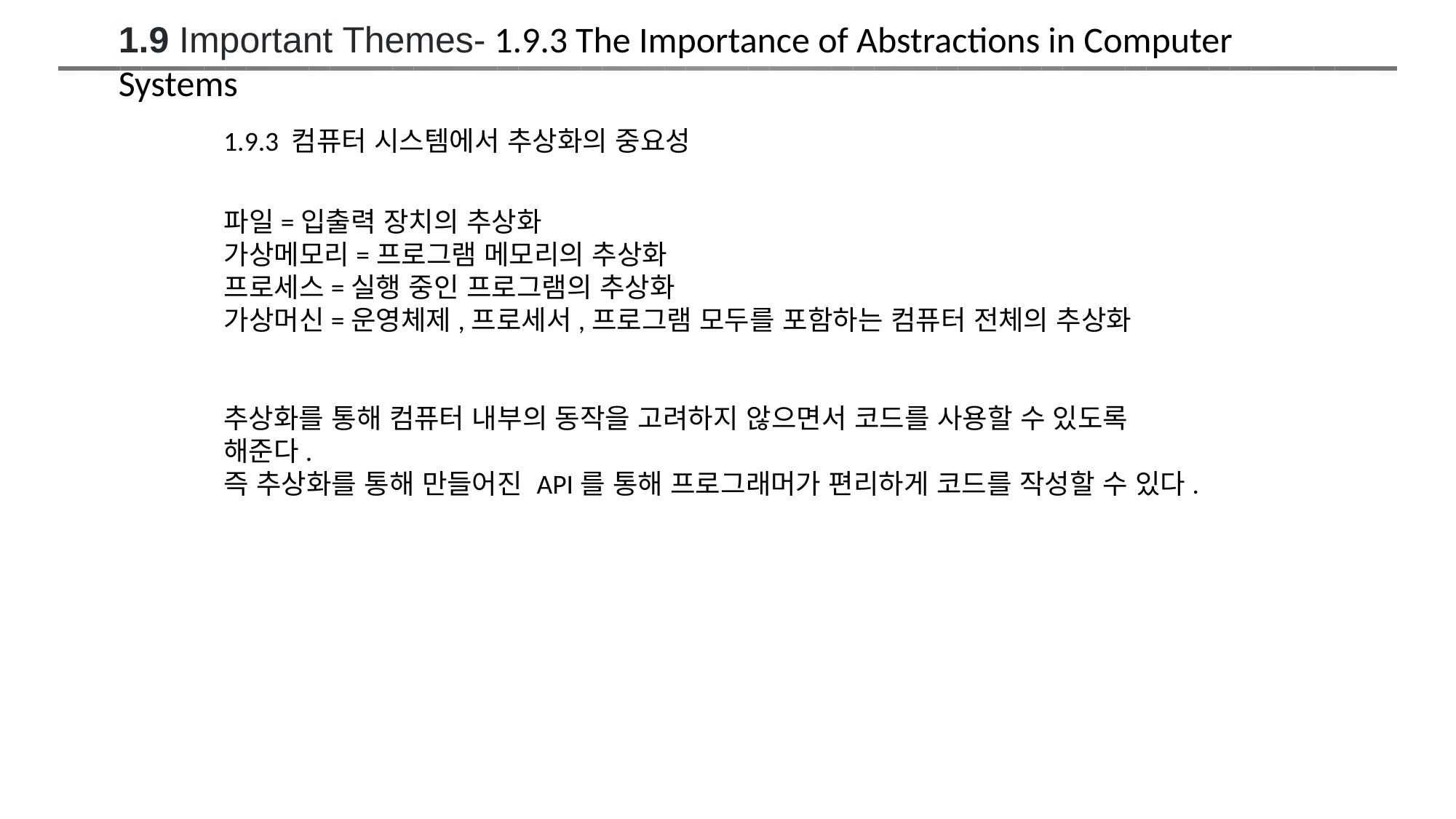

1.9 Important Themes- 1.9.3 The Importance of Abstractions in Computer Systems

1.9.3 컴퓨터 시스템에서 추상화의 중요성
파일=입출력 장치의 추상화
가상메모리=프로그램 메모리의 추상화
프로세스=실행 중인 프로그램의 추상화
가상머신=운영체제,프로세서,프로그램 모두를 포함하는 컴퓨터 전체의 추상화
추상화를 통해 컴퓨터 내부의 동작을 고려하지 않으면서 코드를 사용할 수 있도록 해준다.
즉 추상화를 통해 만들어진 API를 통해 프로그래머가 편리하게 코드를 작성할 수 있다.